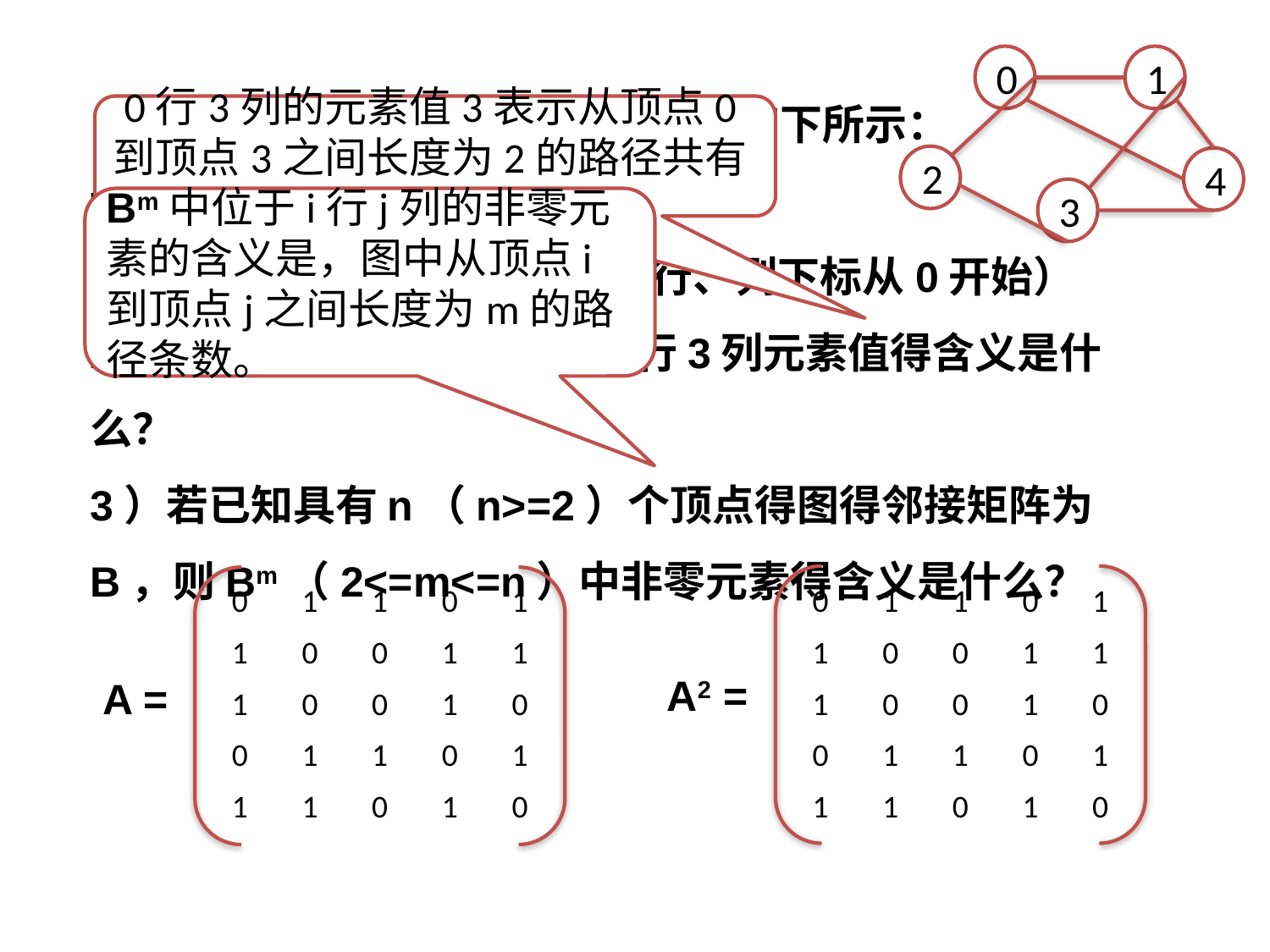

0
1
2
4
3
【习题】已知含有5个顶点的图G如下所示：
请回答下列问题：
1）写出图G的邻接矩阵A（行、列下标从0开始）
2）求A2，矩阵A2中位于0行3列元素值得含义是什么？
3）若已知具有n（n>=2）个顶点得图得邻接矩阵为B，则Bm（2<=m<=n）中非零元素得含义是什么？
0行3列的元素值3表示从顶点0到顶点3之间长度为2的路径共有3条
Bm中位于i行j列的非零元素的含义是，图中从顶点i到顶点j之间长度为m的路径条数。

| 0 | 1 | 1 | 0 | 1 |
| --- | --- | --- | --- | --- |
| 1 | 0 | 0 | 1 | 1 |
| 1 | 0 | 0 | 1 | 0 |
| 0 | 1 | 1 | 0 | 1 |
| 1 | 1 | 0 | 1 | 0 |
| 0 | 1 | 1 | 0 | 1 |
| --- | --- | --- | --- | --- |
| 1 | 0 | 0 | 1 | 1 |
| 1 | 0 | 0 | 1 | 0 |
| 0 | 1 | 1 | 0 | 1 |
| 1 | 1 | 0 | 1 | 0 |
A2 =
A =